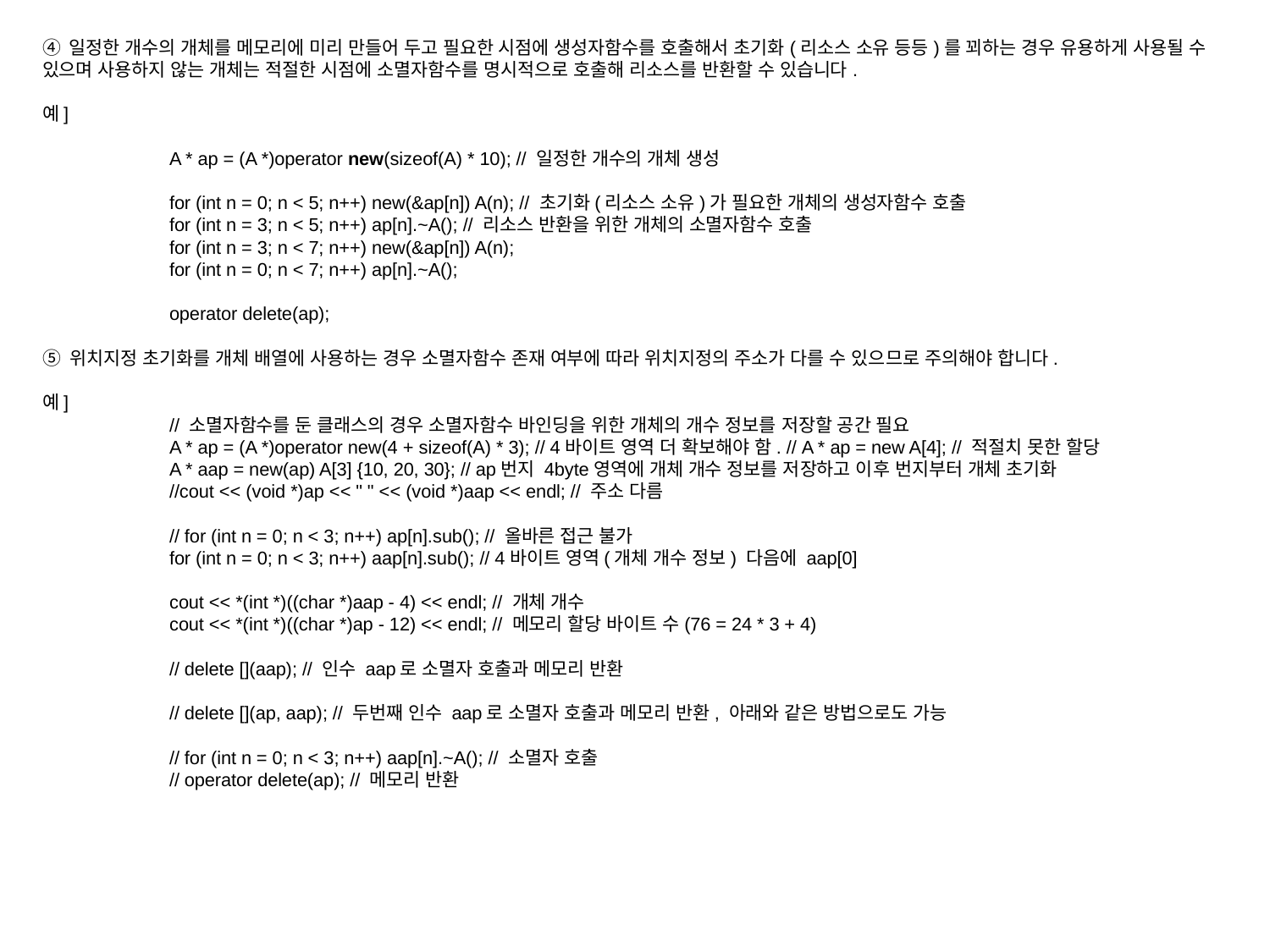

④ 일정한 개수의 개체를 메모리에 미리 만들어 두고 필요한 시점에 생성자함수를 호출해서 초기화(리소스 소유 등등)를 꾀하는 경우 유용하게 사용될 수 있으며 사용하지 않는 개체는 적절한 시점에 소멸자함수를 명시적으로 호출해 리소스를 반환할 수 있습니다.

예]

	A * ap = (A *)operator new(sizeof(A) * 10); // 일정한 개수의 개체 생성

	for (int n = 0; n < 5; n++) new(&ap[n]) A(n); // 초기화(리소스 소유)가 필요한 개체의 생성자함수 호출
	for (int n = 3; n < 5; n++) ap[n].~A(); // 리소스 반환을 위한 개체의 소멸자함수 호출
	for (int n = 3; n < 7; n++) new(&ap[n]) A(n);
	for (int n = 0; n < 7; n++) ap[n].~A();

	operator delete(ap);

⑤ 위치지정 초기화를 개체 배열에 사용하는 경우 소멸자함수 존재 여부에 따라 위치지정의 주소가 다를 수 있으므로 주의해야 합니다.

예]
	// 소멸자함수를 둔 클래스의 경우 소멸자함수 바인딩을 위한 개체의 개수 정보를 저장할 공간 필요
	A * ap = (A *)operator new(4 + sizeof(A) * 3); // 4바이트 영역 더 확보해야 함. // A * ap = new A[4]; // 적절치 못한 할당
	A * aap = new(ap) A[3] {10, 20, 30}; // ap번지 4byte영역에 개체 개수 정보를 저장하고 이후 번지부터 개체 초기화
	//cout << (void *)ap << " " << (void *)aap << endl; // 주소 다름

	// for (int n = 0; n < 3; n++) ap[n].sub(); // 올바른 접근 불가
	for (int n = 0; n < 3; n++) aap[n].sub(); // 4바이트 영역(개체 개수 정보) 다음에 aap[0]

	cout << *(int *)((char *)aap - 4) << endl; // 개체 개수
	cout << *(int *)((char *)ap - 12) << endl; // 메모리 할당 바이트 수(76 = 24 * 3 + 4)

	// delete [](aap); // 인수 aap로 소멸자 호출과 메모리 반환

	// delete [](ap, aap); // 두번째 인수 aap로 소멸자 호출과 메모리 반환, 아래와 같은 방법으로도 가능

	// for (int n = 0; n < 3; n++) aap[n].~A(); // 소멸자 호출
	// operator delete(ap); // 메모리 반환